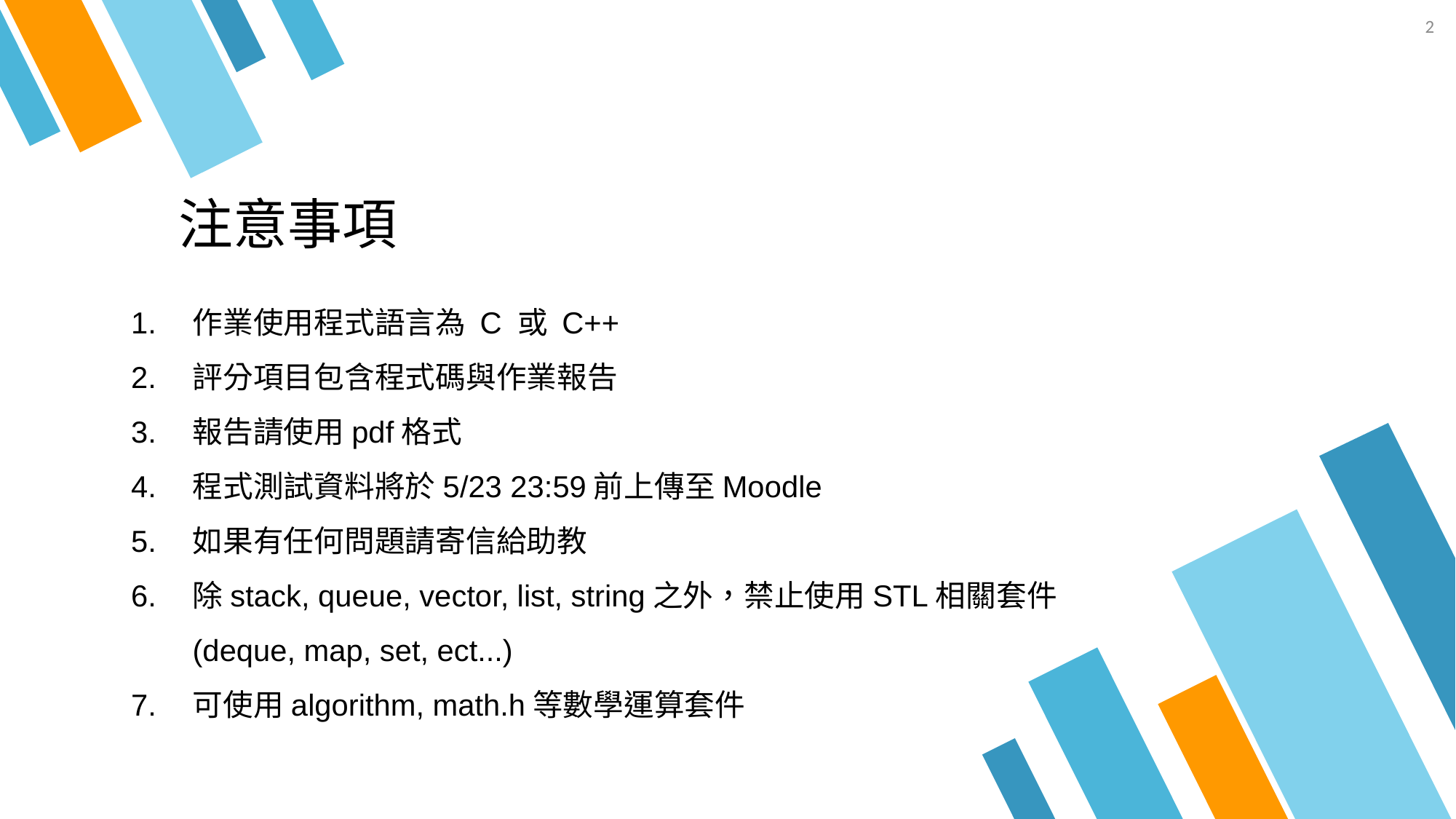

2
# 注意事項
作業使用程式語言為 C 或 C++
評分項目包含程式碼與作業報告
報告請使用pdf格式
程式測試資料將於5/23 23:59前上傳至Moodle
如果有任何問題請寄信給助教
除stack, queue, vector, list, string之外，禁止使用STL相關套件(deque, map, set, ect...)
可使用algorithm, math.h等數學運算套件